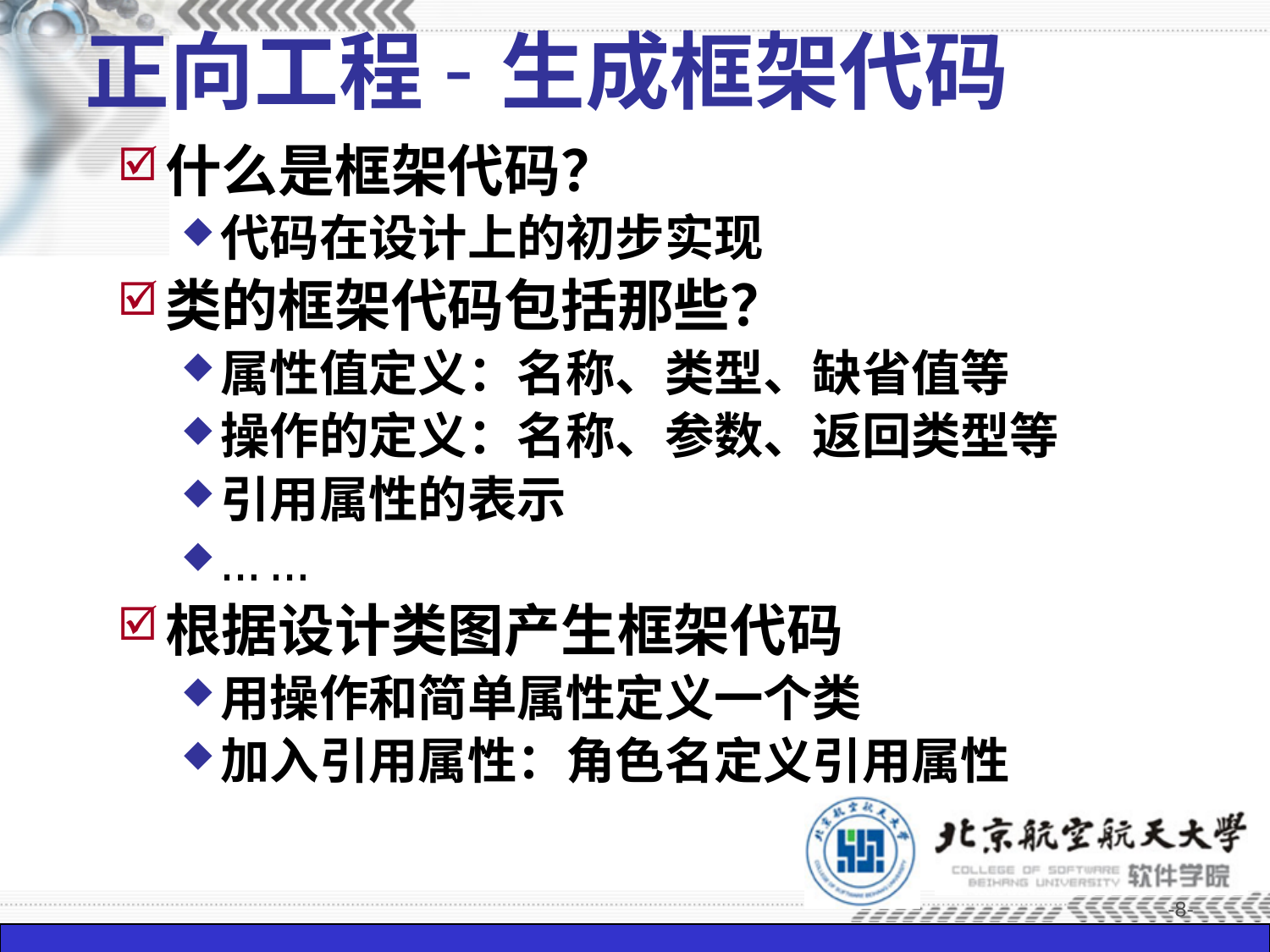

# 正向工程-生成框架代码
什么是框架代码？
代码在设计上的初步实现
类的框架代码包括那些？
属性值定义：名称、类型、缺省值等
操作的定义：名称、参数、返回类型等
引用属性的表示
……
根据设计类图产生框架代码
用操作和简单属性定义一个类
加入引用属性：角色名定义引用属性
-8-